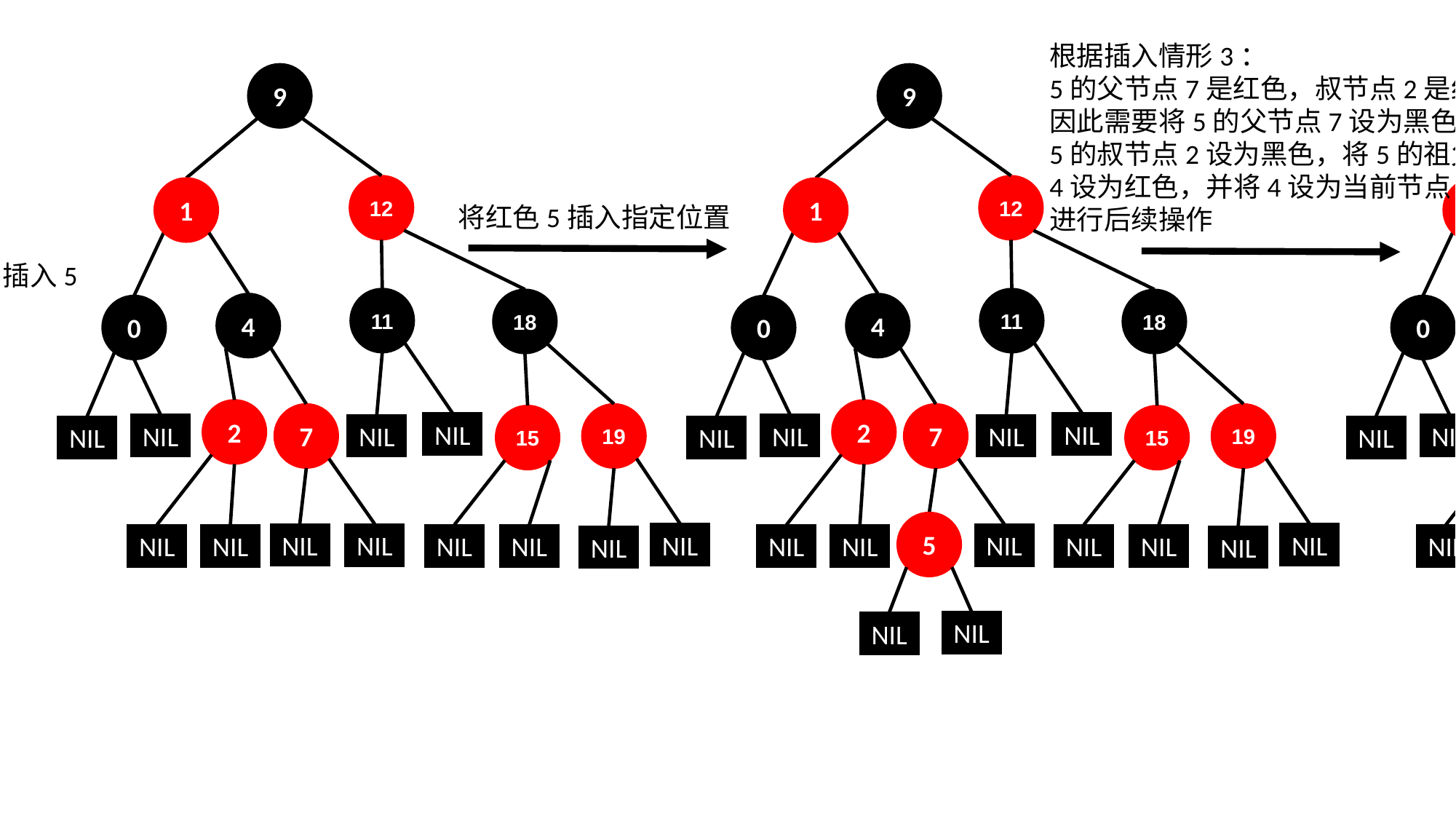

根据插入情形3：
4的父节点1是红色，叔节点12是红色，
因此需要将4的父节点1设为黑色，将
4的叔节点12设为黑色，将4的祖父
9设为红色，并将9设为当前节点
进行后续操，由于9已经是根节
点，所以直接再将其变为黑色
根据插入情形3：
5的父节点7是红色，叔节点2是红色，
因此需要将5的父节点7设为黑色，将
5的叔节点2设为黑色，将5的祖父
4设为红色，并将4设为当前节点
进行后续操作
9
9
9
9
12
12
12
12
1
1
1
1
将红色5插入指定位置
插入5
11
11
11
18
18
18
11
18
4
4
4
0
0
4
0
0
2
2
2
2
7
19
7
19
7
19
15
15
15
7
19
15
NIL
NIL
NIL
NIL
NIL
NIL
NIL
NIL
NIL
NIL
NIL
NIL
NIL
NIL
NIL
NIL
5
5
5
NIL
NIL
NIL
NIL
NIL
NIL
NIL
NIL
NIL
NIL
NIL
NIL
NIL
NIL
NIL
NIL
NIL
NIL
NIL
NIL
NIL
NIL
NIL
NIL
NIL
NIL
NIL
NIL
NIL
NIL
NIL
NIL
NIL
NIL
NIL